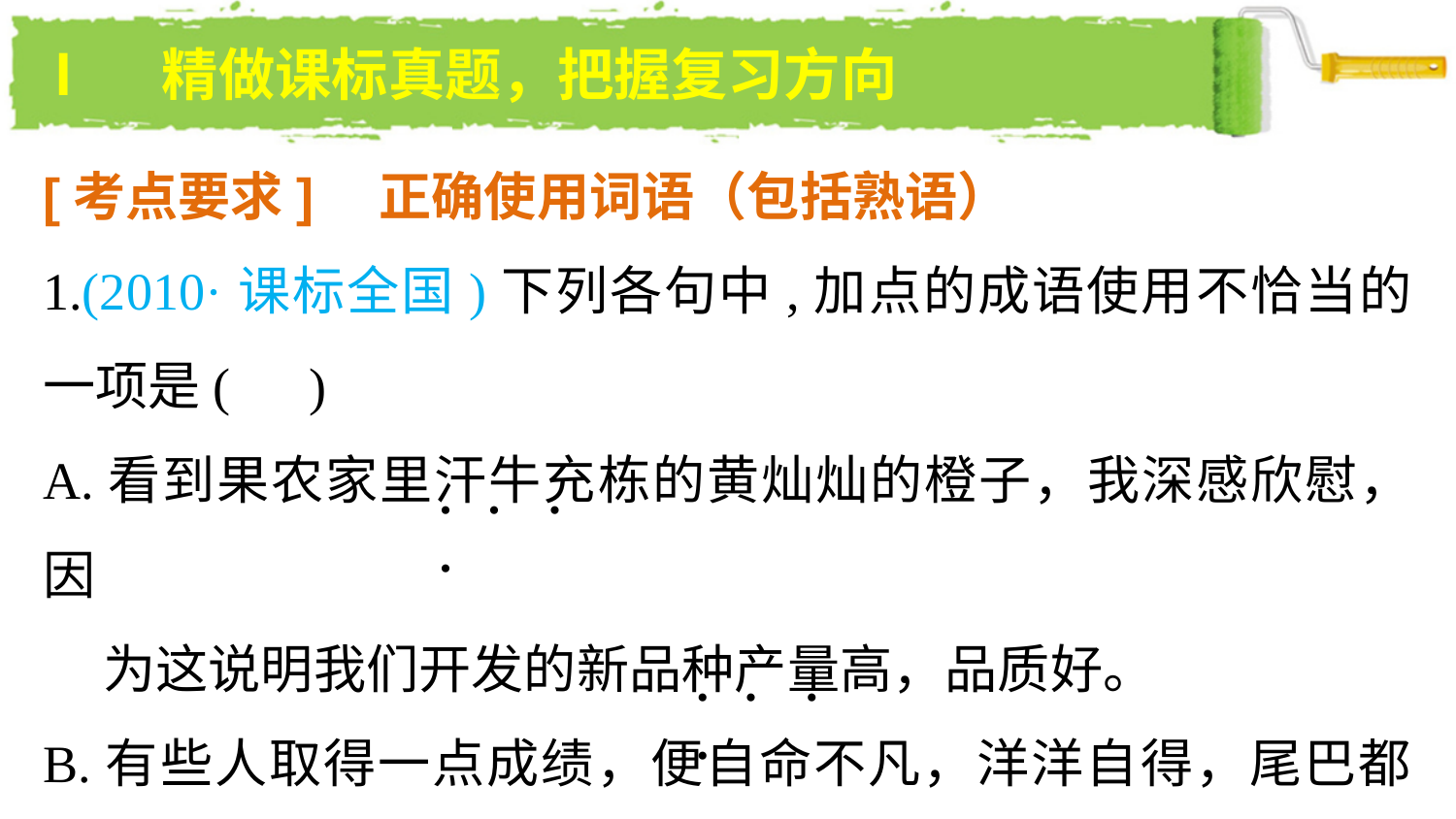

Ⅰ　精做课标真题，把握复习方向
[考点要求]　正确使用词语（包括熟语）
1.(2010·课标全国)下列各句中,加点的成语使用不恰当的一项是(　)
A.看到果农家里汗牛充栋的黄灿灿的橙子，我深感欣慰，因
    为这说明我们开发的新品种产量高，品质好。
B.有些人取得一点成绩，便自命不凡，洋洋自得，尾巴都翘
    到天上去了，这样的人终究不会有大的作为。
.   .    .   .
.   .    .   .